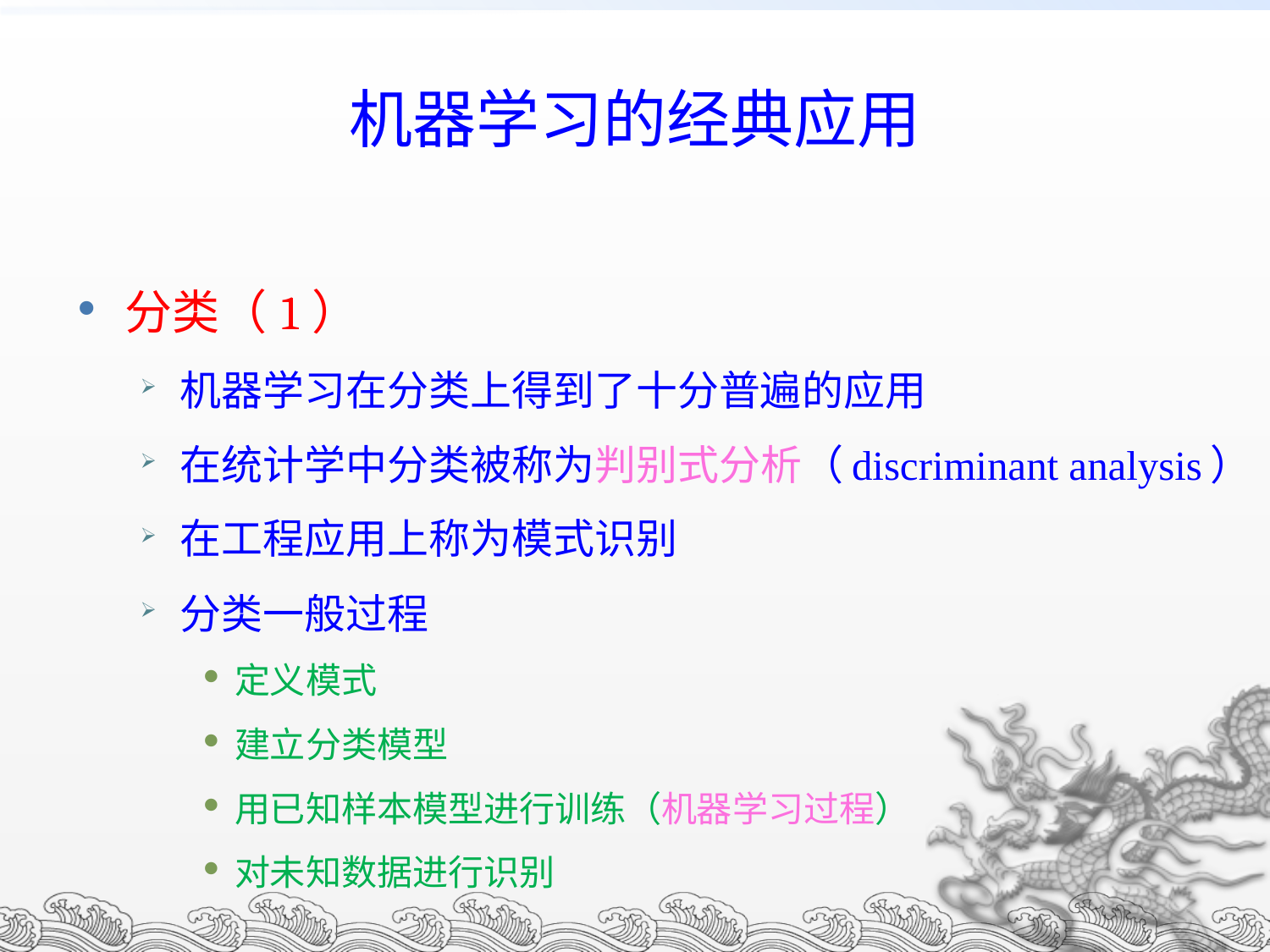

# 机器学习的经典应用
分类（1）
机器学习在分类上得到了十分普遍的应用
在统计学中分类被称为判别式分析（discriminant analysis）
在工程应用上称为模式识别
分类一般过程
定义模式
建立分类模型
用已知样本模型进行训练（机器学习过程）
对未知数据进行识别